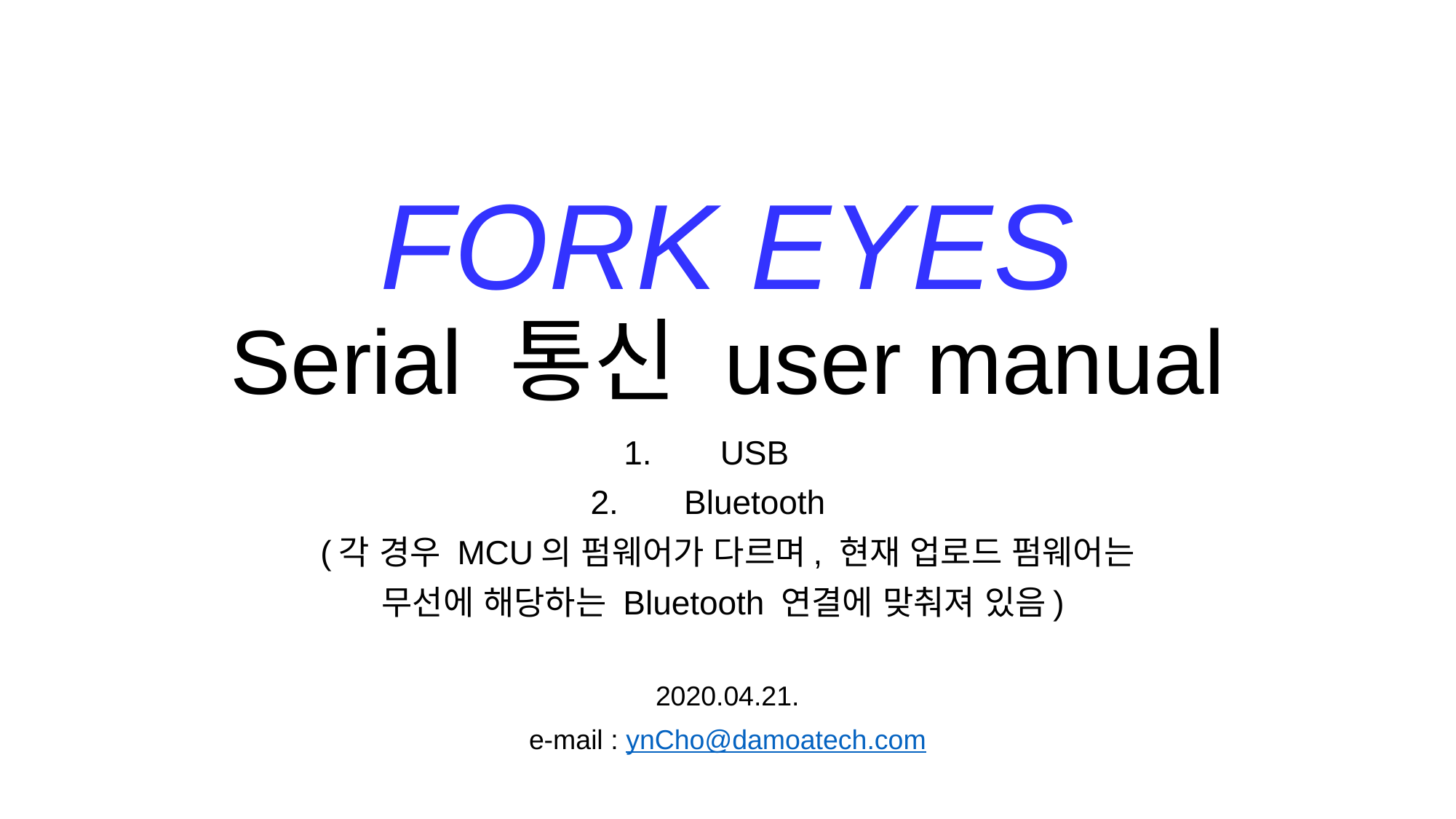

# FORK EYES Serial 통신 user manual
USB
Bluetooth
(각 경우 MCU의 펌웨어가 다르며, 현재 업로드 펌웨어는
무선에 해당하는 Bluetooth 연결에 맞춰져 있음)

2020.04.21.
e-mail : ynCho@damoatech.com